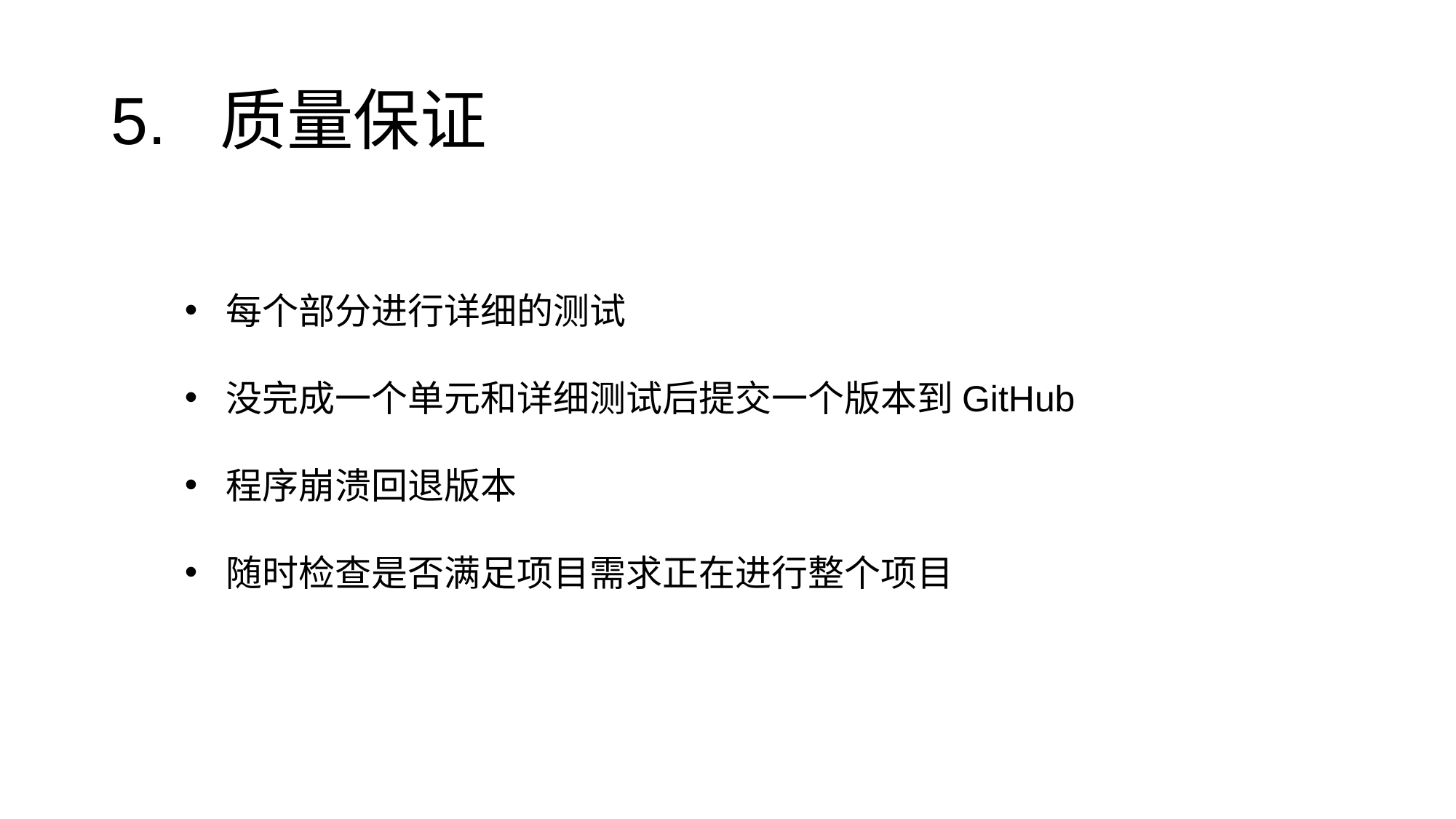

# 5.	质量保证
每个部分进行详细的测试
没完成一个单元和详细测试后提交一个版本到GitHub
程序崩溃回退版本
随时检查是否满足项目需求正在进行整个项目